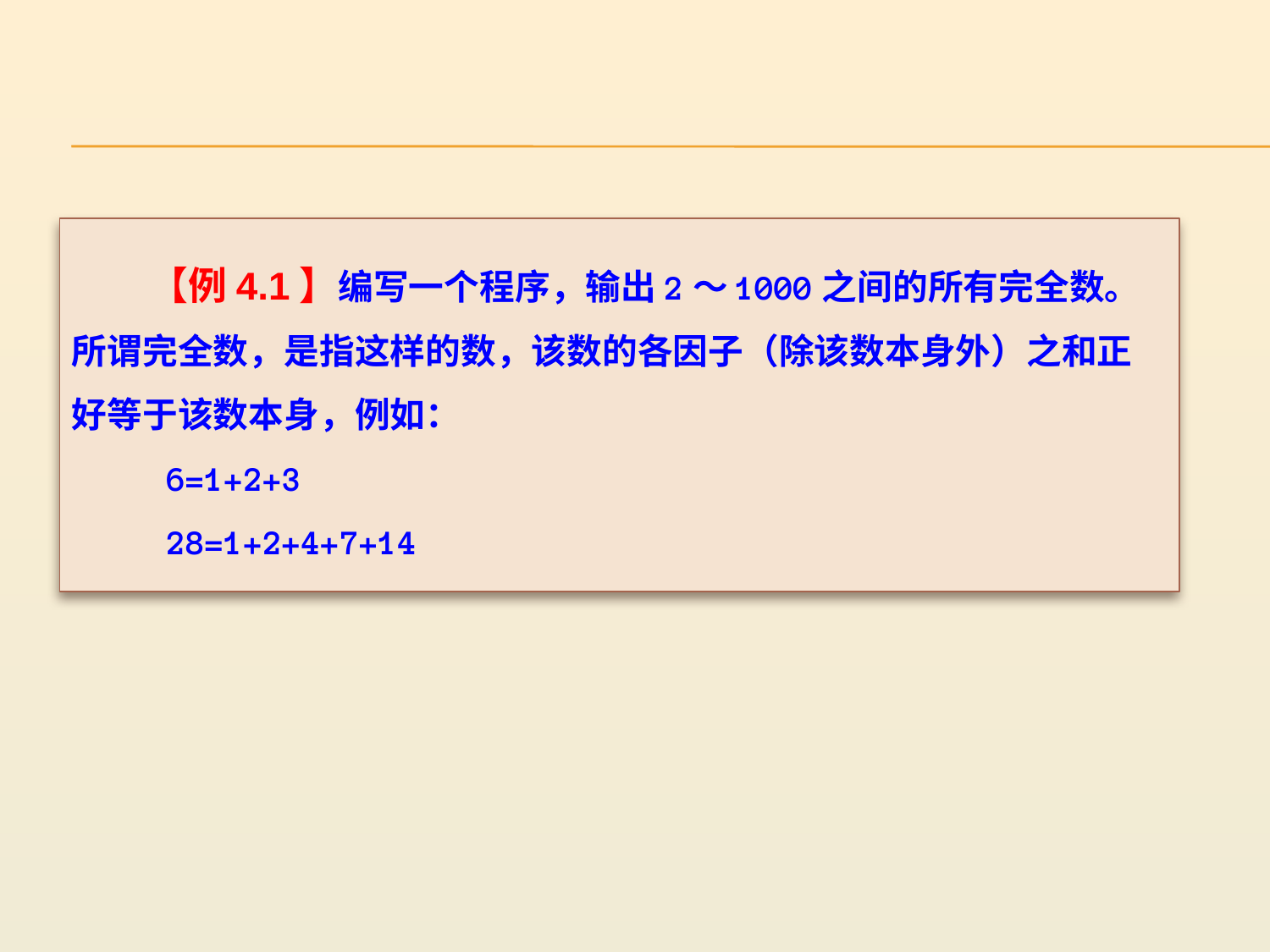

【例4.1】编写一个程序，输出2～1000之间的所有完全数。所谓完全数，是指这样的数，该数的各因子（除该数本身外）之和正好等于该数本身，例如：
　　  6=1+2+3
　　  28=1+2+4+7+14